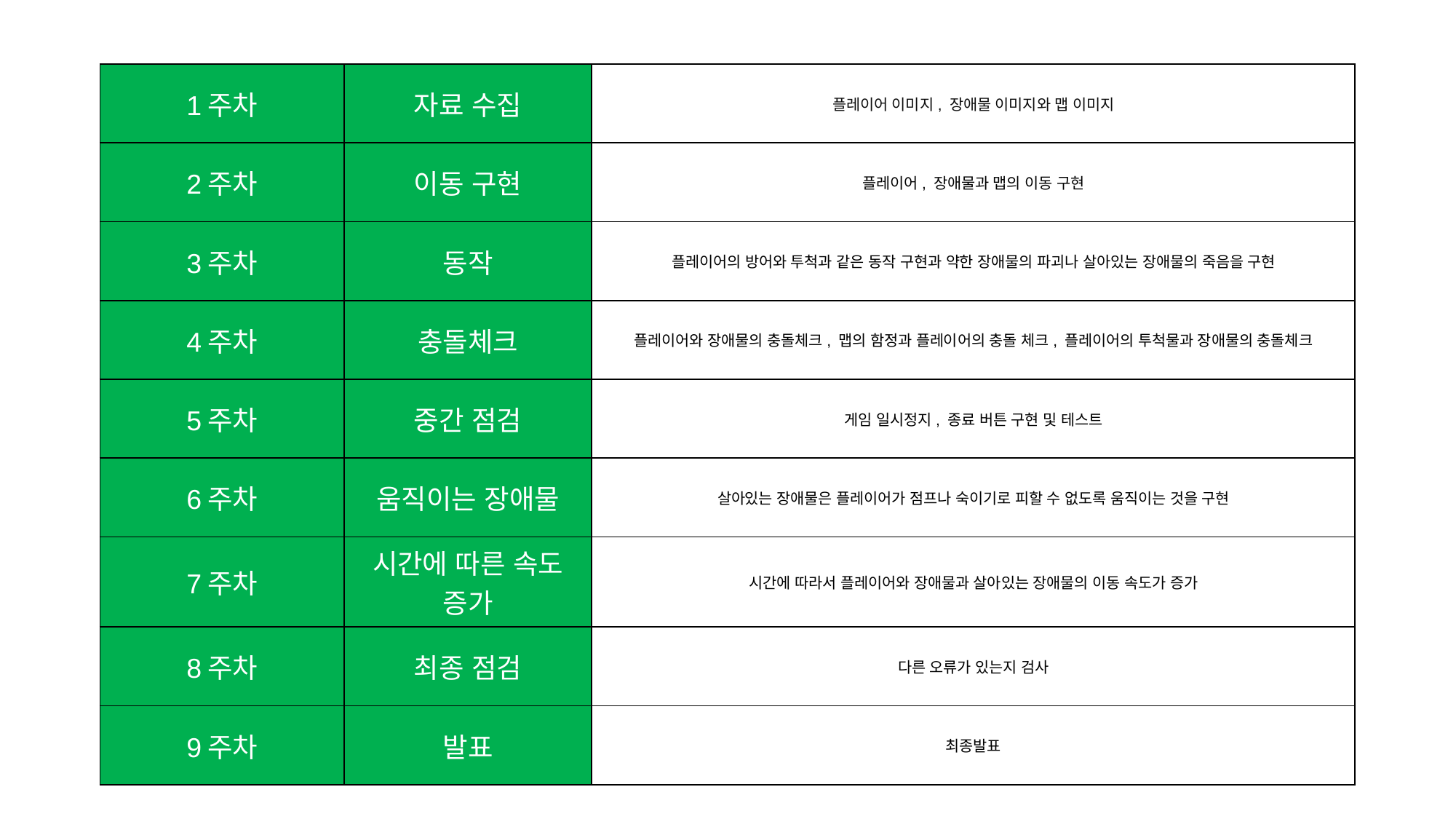

| 1주차 | 자료 수집 | 플레이어 이미지, 장애물 이미지와 맵 이미지 |
| --- | --- | --- |
| 2주차 | 이동 구현 | 플레이어, 장애물과 맵의 이동 구현 |
| 3주차 | 동작 | 플레이어의 방어와 투척과 같은 동작 구현과 약한 장애물의 파괴나 살아있는 장애물의 죽음을 구현 |
| 4주차 | 충돌체크 | 플레이어와 장애물의 충돌체크, 맵의 함정과 플레이어의 충돌 체크, 플레이어의 투척물과 장애물의 충돌체크 |
| 5주차 | 중간 점검 | 게임 일시정지, 종료 버튼 구현 및 테스트 |
| 6주차 | 움직이는 장애물 | 살아있는 장애물은 플레이어가 점프나 숙이기로 피할 수 없도록 움직이는 것을 구현 |
| 7주차 | 시간에 따른 속도 증가 | 시간에 따라서 플레이어와 장애물과 살아있는 장애물의 이동 속도가 증가 |
| 8주차 | 최종 점검 | 다른 오류가 있는지 검사 |
| 9주차 | 발표 | 최종발표 |